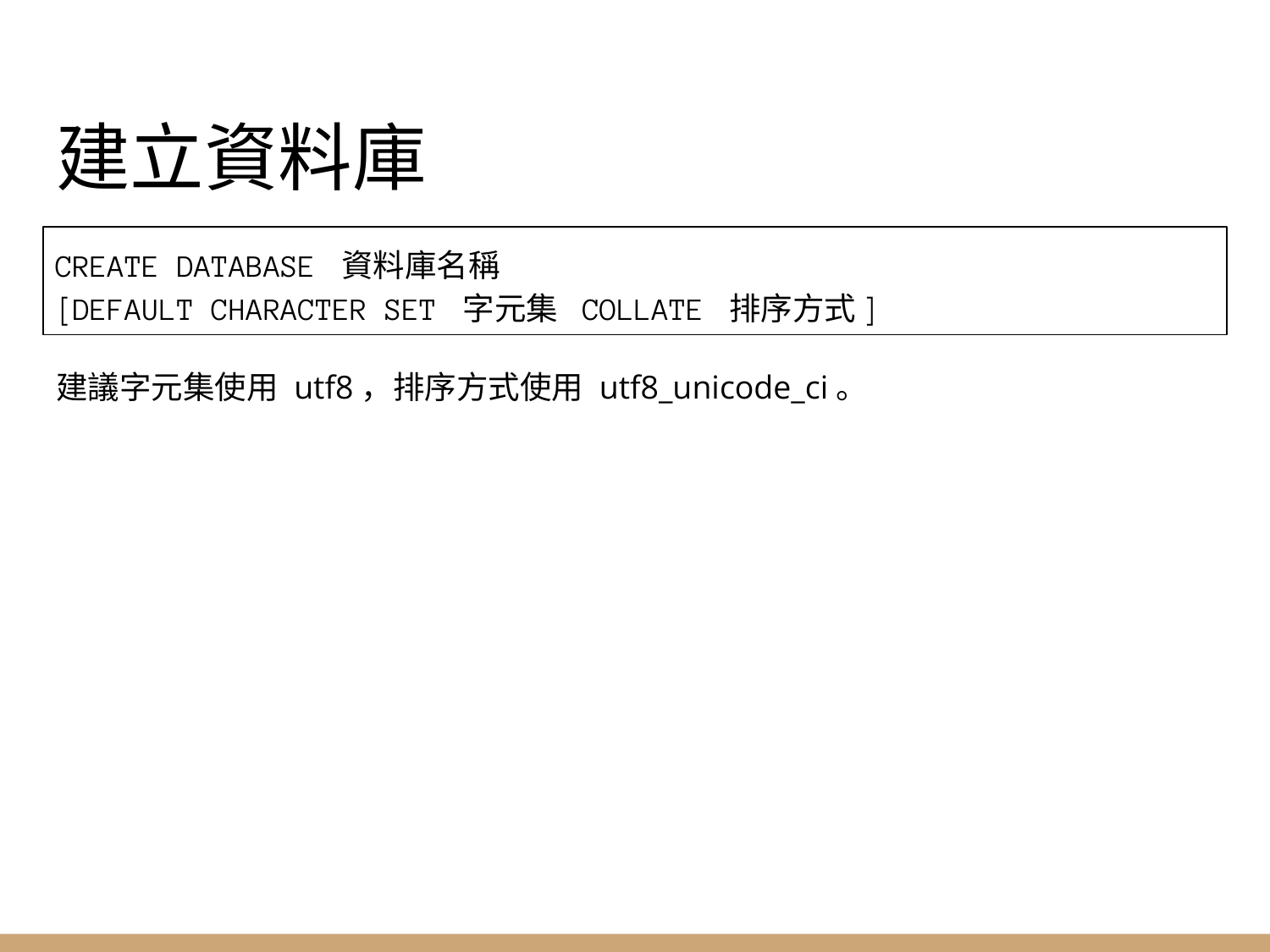

# 建立資料庫
CREATE DATABASE 資料庫名稱 
[DEFAULT CHARACTER SET 字元集 COLLATE 排序方式]
建議字元集使用 utf8，排序方式使用 utf8_unicode_ci。